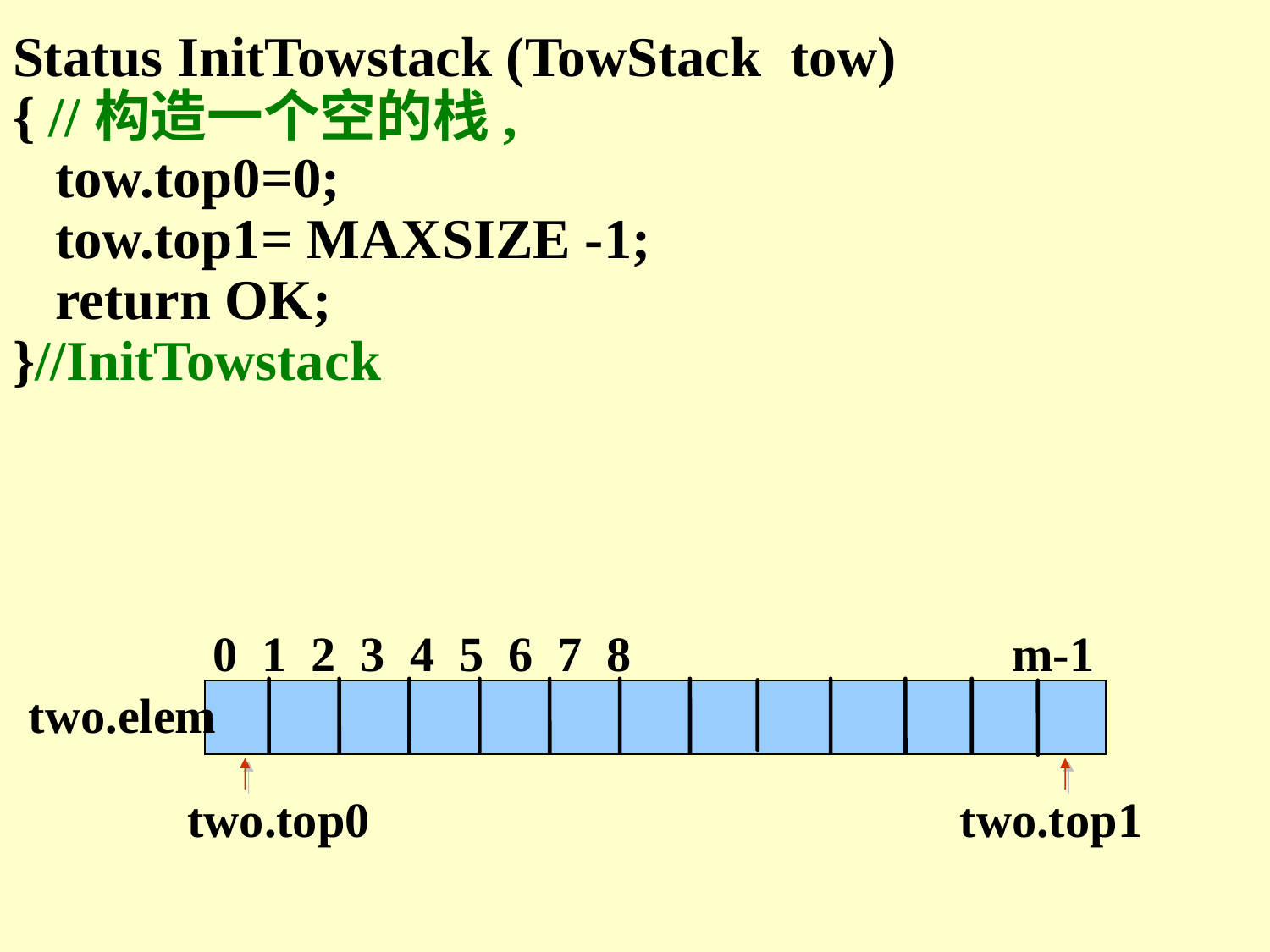

Status InitTowstack (TowStack  tow)
{ //构造一个空的栈,
   tow.top0=0;
   tow.top1= MAXSIZE -1;
   return OK;
}//InitTowstack
 0  1  2  3  4  5  6  7  8                               m-1
two.elem

 two.top0
 two.top1